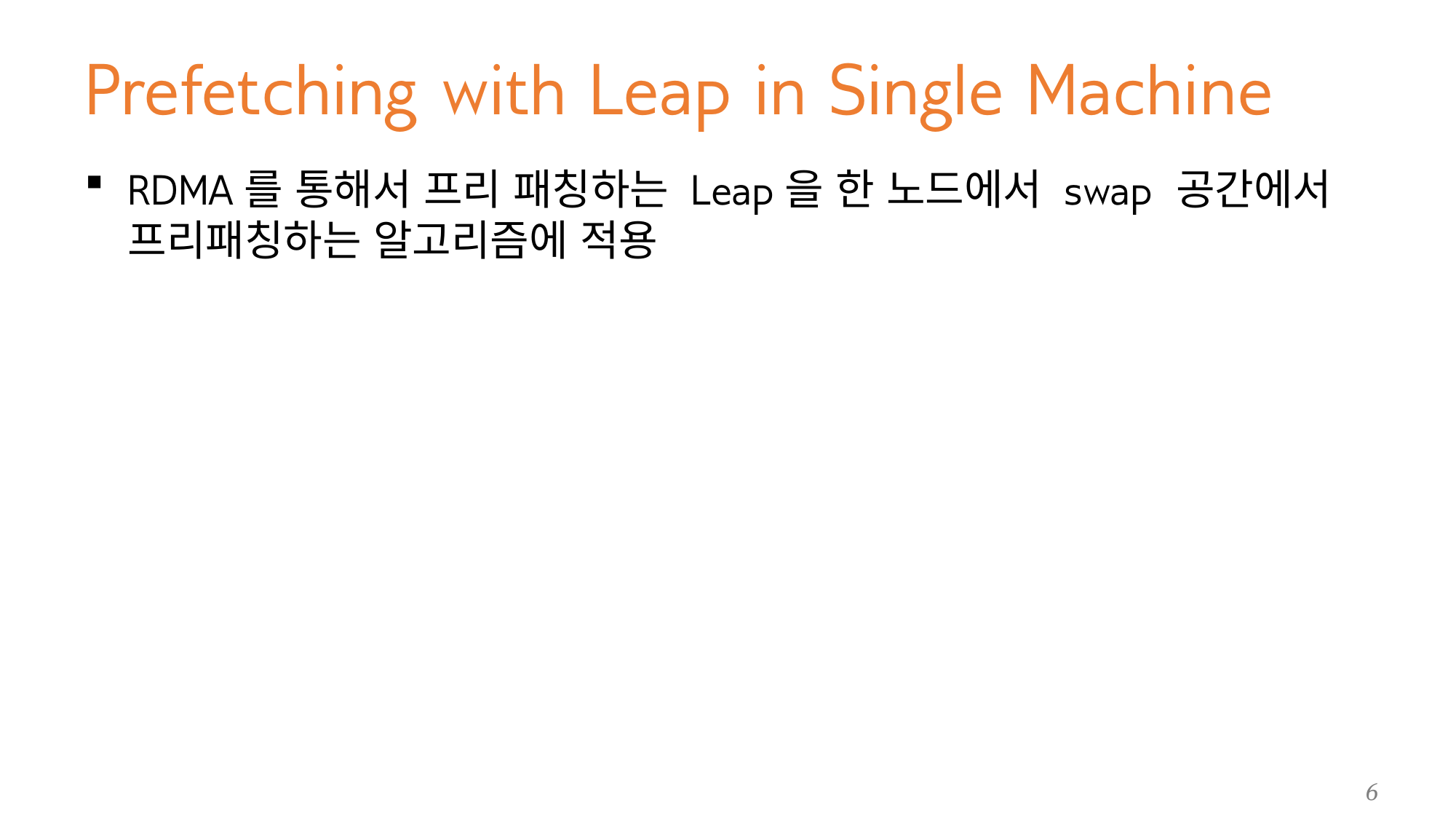

# Prefetching with Leap in Single Machine
RDMA를 통해서 프리 패칭하는 Leap을 한 노드에서 swap 공간에서 프리패칭하는 알고리즘에 적용